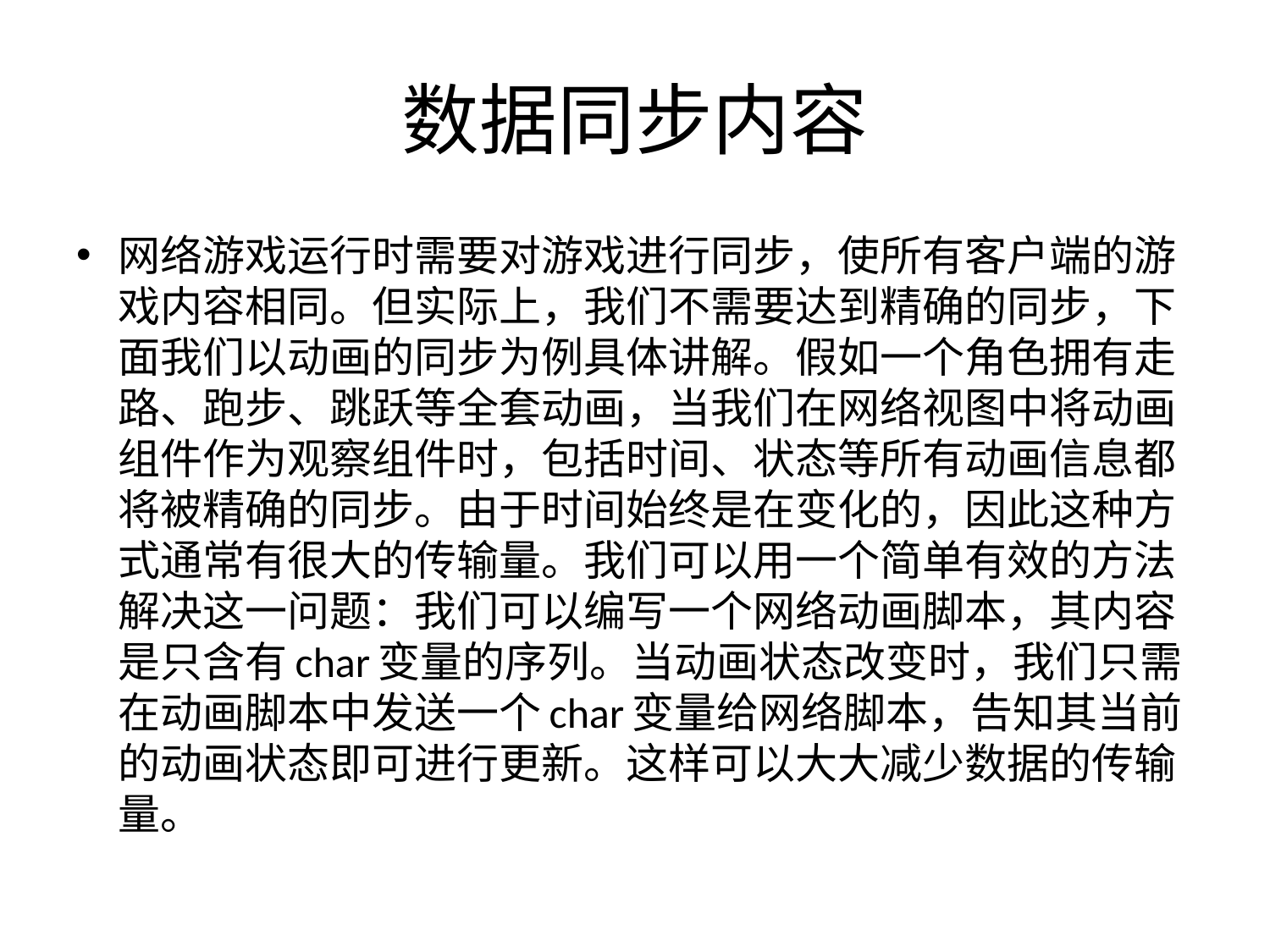

# 数据同步内容
网络游戏运行时需要对游戏进行同步，使所有客户端的游戏内容相同。但实际上，我们不需要达到精确的同步，下面我们以动画的同步为例具体讲解。假如一个角色拥有走路、跑步、跳跃等全套动画，当我们在网络视图中将动画组件作为观察组件时，包括时间、状态等所有动画信息都将被精确的同步。由于时间始终是在变化的，因此这种方式通常有很大的传输量。我们可以用一个简单有效的方法解决这一问题：我们可以编写一个网络动画脚本，其内容是只含有char变量的序列。当动画状态改变时，我们只需在动画脚本中发送一个char变量给网络脚本，告知其当前的动画状态即可进行更新。这样可以大大减少数据的传输量。